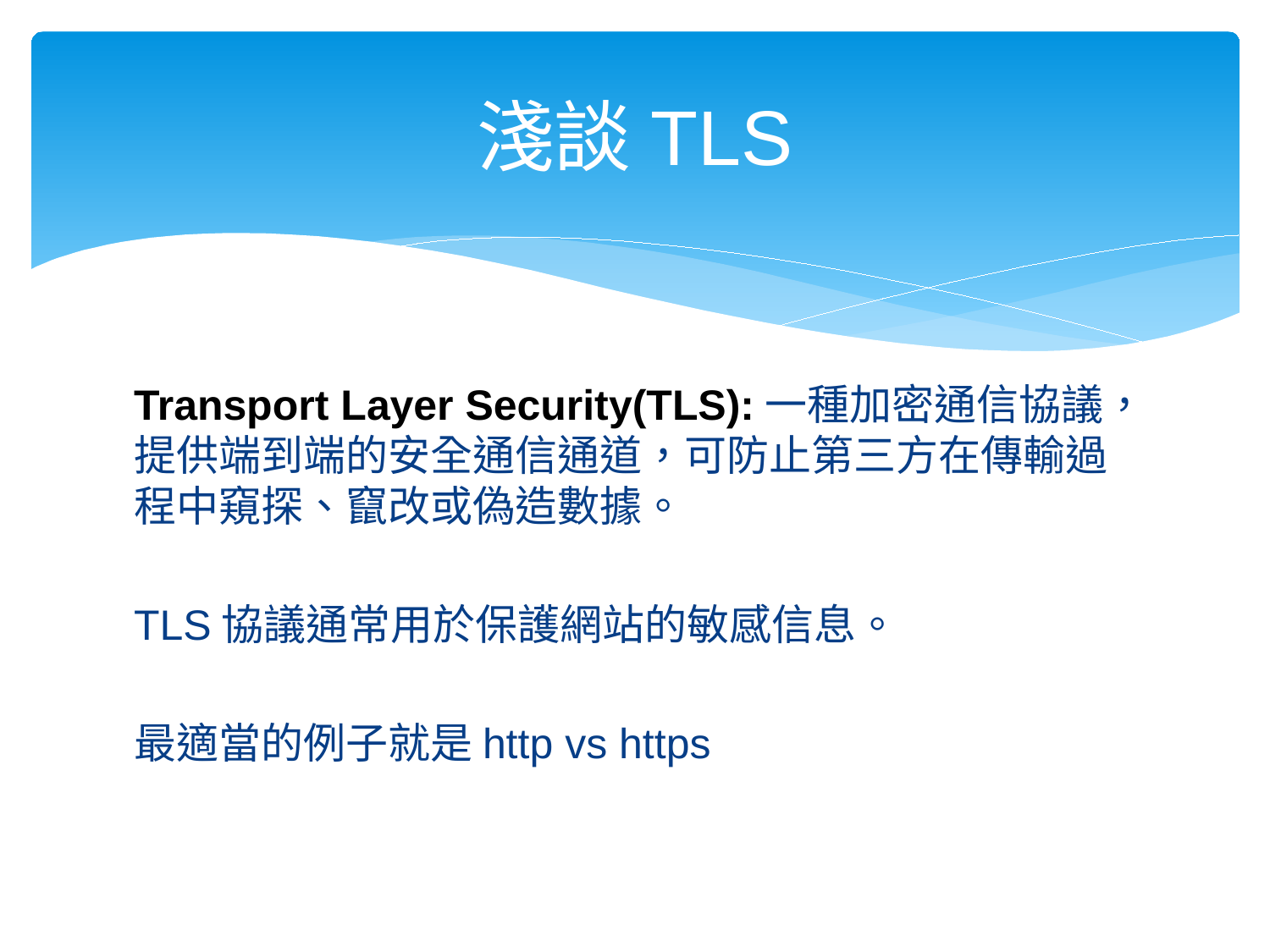

# 淺談TLS
Transport Layer Security(TLS):一種加密通信協議，提供端到端的安全通信通道，可防止第三方在傳輸過程中窺探、竄改或偽造數據。

TLS協議通常用於保護網站的敏感信息。

最適當的例子就是http vs https